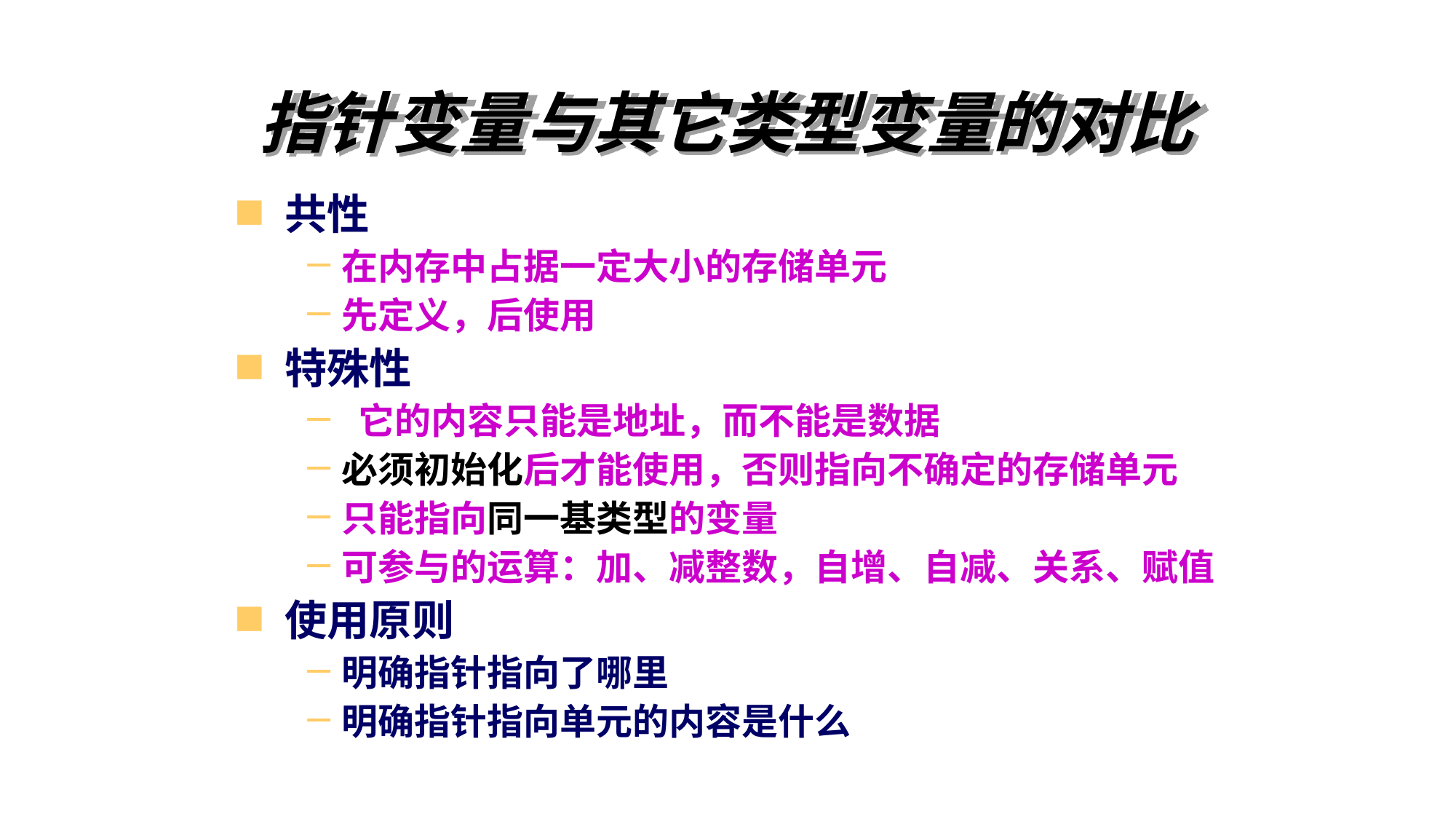

# 指针变量与其它类型变量的对比
共性
在内存中占据一定大小的存储单元
先定义，后使用
特殊性
 它的内容只能是地址，而不能是数据
必须初始化后才能使用，否则指向不确定的存储单元
只能指向同一基类型的变量
可参与的运算：加、减整数，自增、自减、关系、赋值
使用原则
明确指针指向了哪里
明确指针指向单元的内容是什么